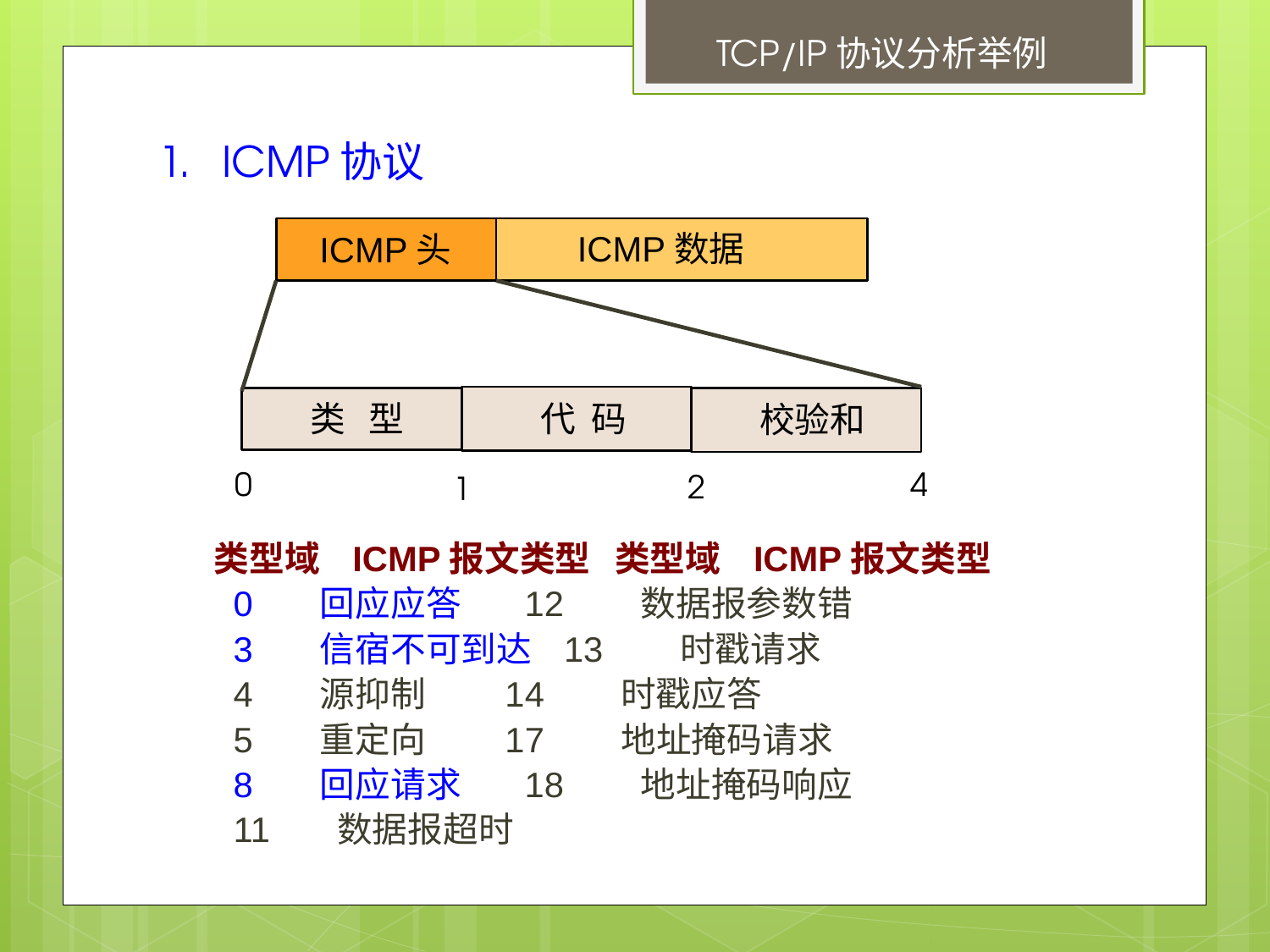

TCP/IP协议分析举例
ICMP协议

ICMP数据
ICMP头

代  码
类   型
校验和
0
4
2
1
类型域   ICMP报文类型   类型域   ICMP报文类型
  0      回应应答       12       数据报参数错
  3      信宿不可到达   13       时戳请求
  4      源抑制         14       时戳应答
  5      重定向         17       地址掩码请求
  8      回应请求       18       地址掩码响应
  11      数据报超时